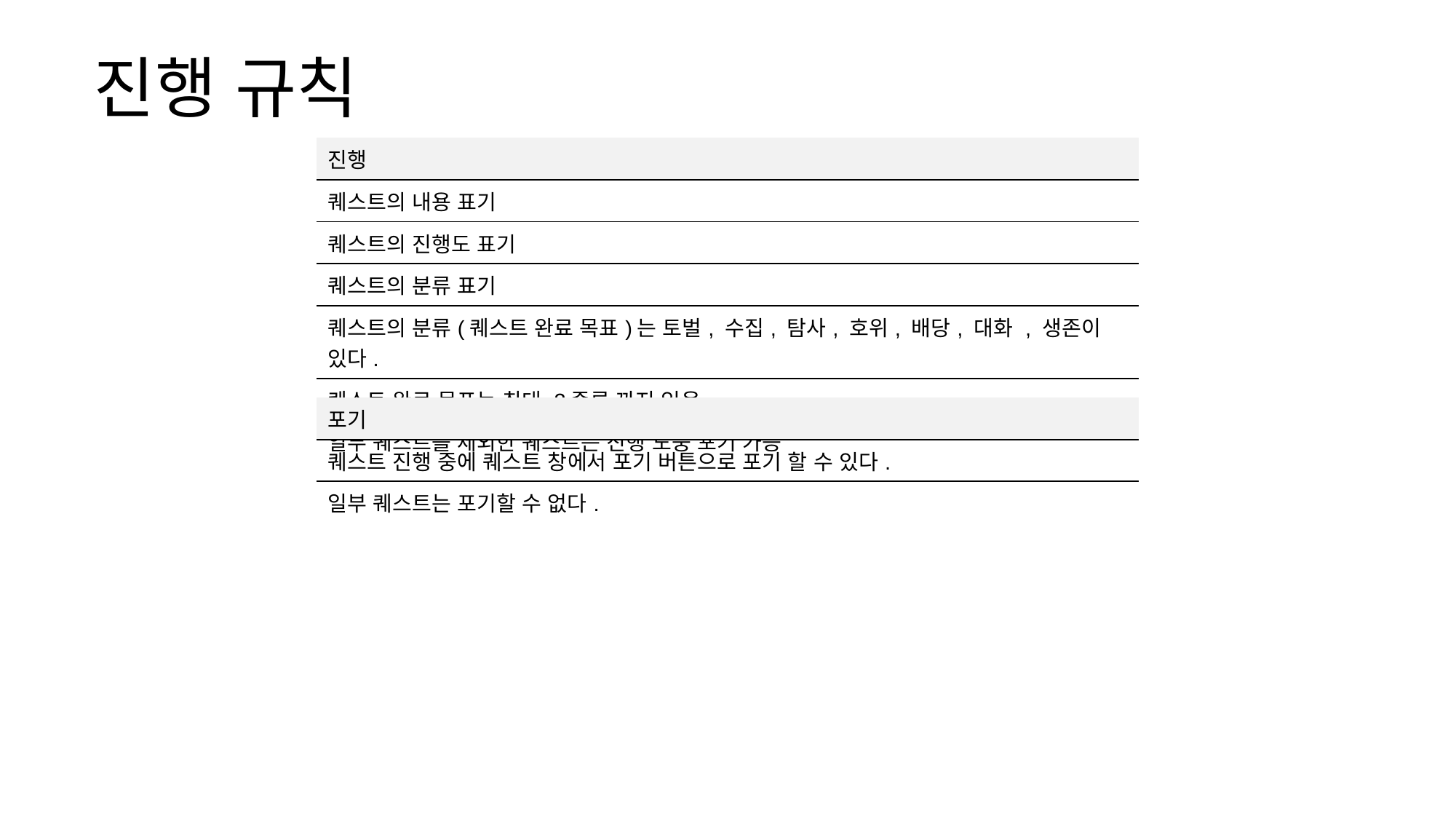

진행 규칙
| 진행 |
| --- |
| 퀘스트의 내용 표기 |
| 퀘스트의 진행도 표기 |
| 퀘스트의 분류 표기 |
| 퀘스트의 분류(퀘스트 완료 목표)는 토벌, 수집, 탐사, 호위, 배당, 대화 , 생존이 있다. |
| 퀘스트 완료 목표는 최대 3종류 까지 있음 |
| 일부 퀘스트를 제외한 퀘스트는 진행 도중 포기 가능 |
| 포기 |
| --- |
| 퀘스트 진행 중에 퀘스트 창에서 포기 버튼으로 포기 할 수 있다. |
| 일부 퀘스트는 포기할 수 없다. |